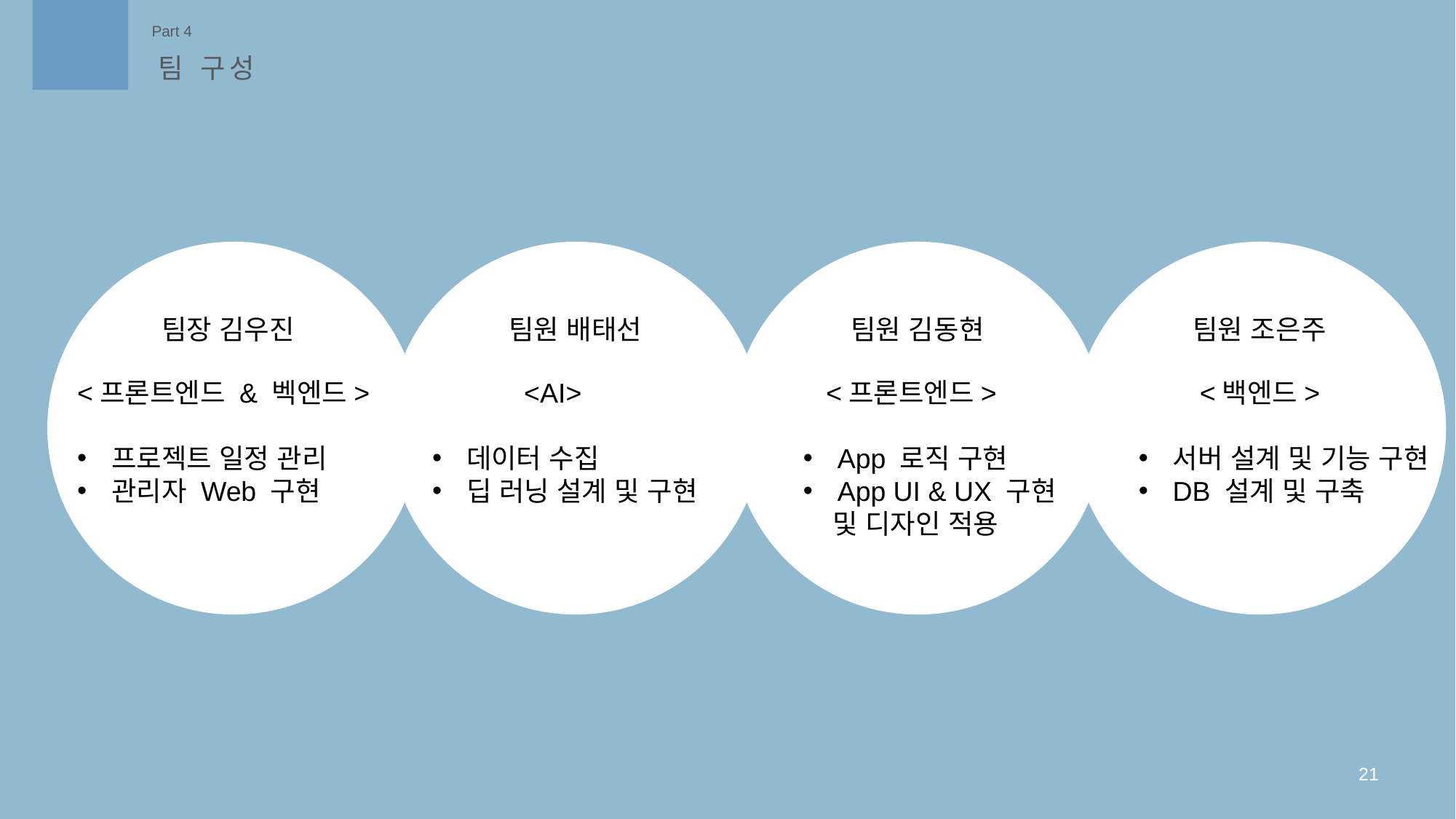

Part 4
팀 구성

선

팀장 김우진
팀원 배태선
팀원 김동현
팀원 조은주
   <프론트엔드>

App 로직 구현
App UI & UX 구현
   및 디자인 적용

        <백엔드>

서버 설계 및 기능 구현
DB 설계 및 구축

<프론트엔드 & 벡엔드>

프로젝트 일정 관리
관리자 Web 구현
            <AI>

데이터 수집
딥 러닝 설계 및 구현
21